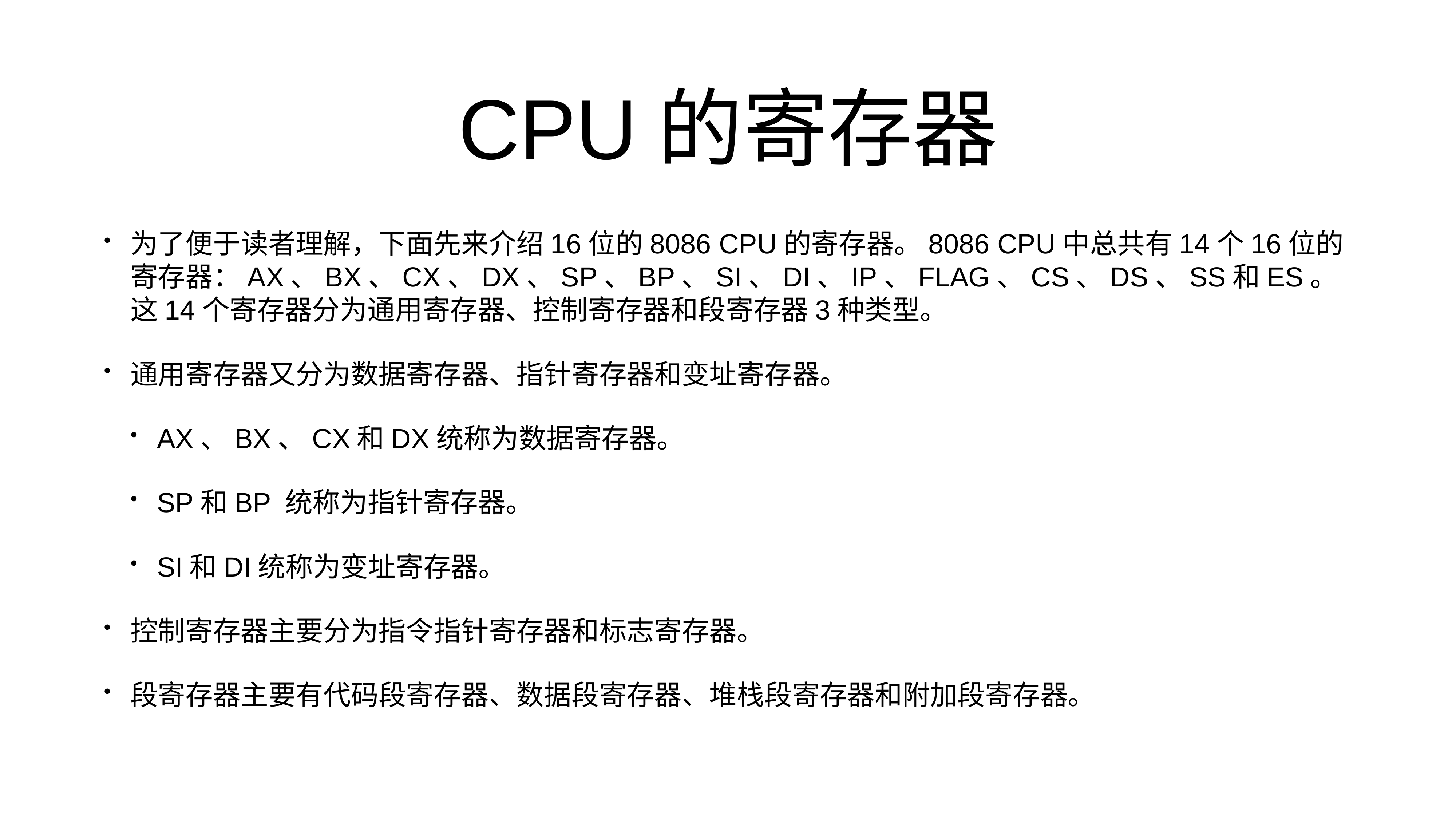

# CPU的寄存器
为了便于读者理解，下面先来介绍16位的8086 CPU的寄存器。8086 CPU中总共有14个16位的寄存器：AX、BX、CX、DX、SP、BP、SI、DI、IP、FLAG、CS、DS、SS和ES。这14个寄存器分为通用寄存器、控制寄存器和段寄存器3种类型。
通用寄存器又分为数据寄存器、指针寄存器和变址寄存器。
AX、BX、CX和DX统称为数据寄存器。
SP和BP 统称为指针寄存器。
SI和DI统称为变址寄存器。
控制寄存器主要分为指令指针寄存器和标志寄存器。
段寄存器主要有代码段寄存器、数据段寄存器、堆栈段寄存器和附加段寄存器。